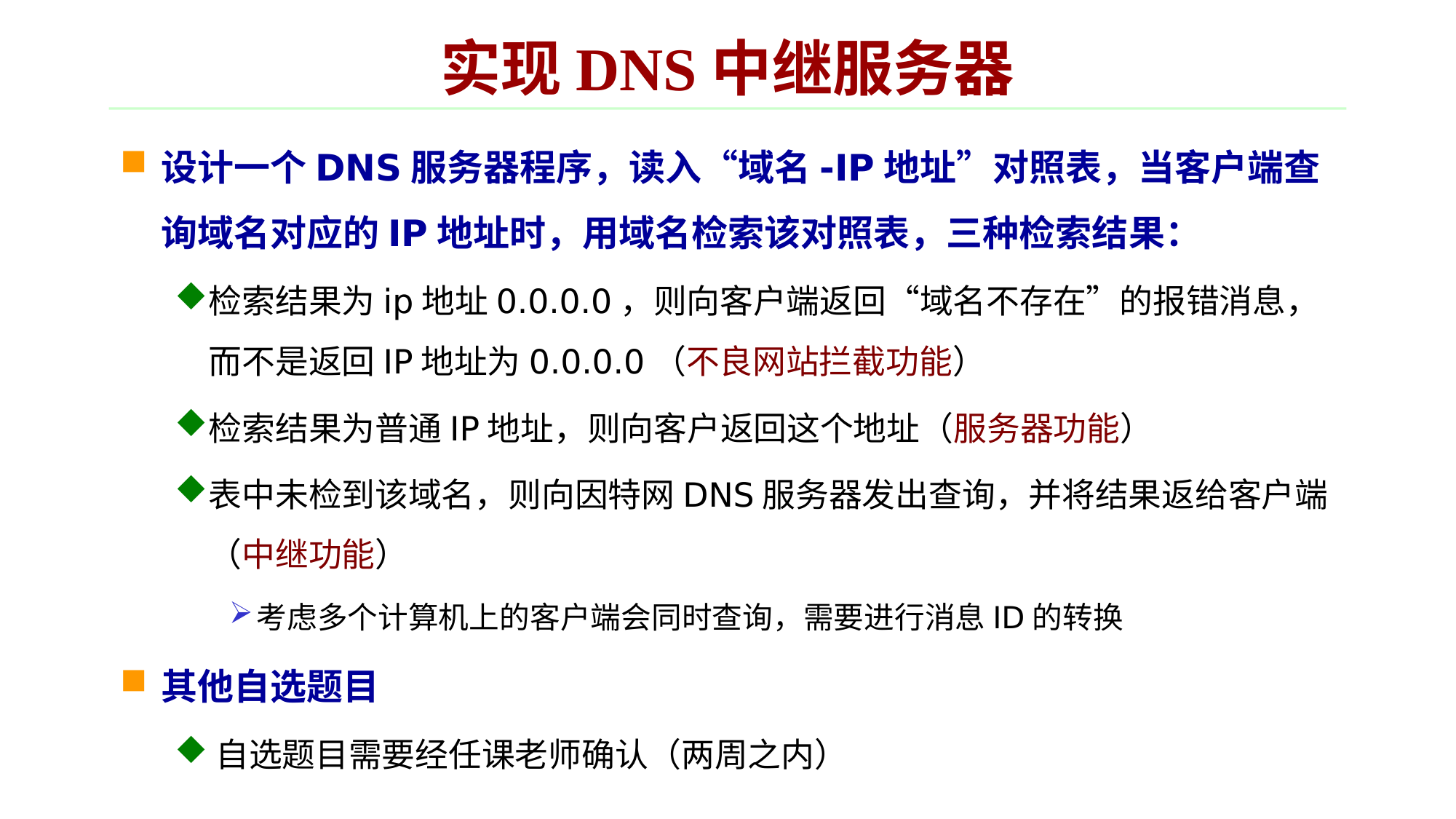

# 实现DNS中继服务器
设计一个DNS服务器程序，读入“域名-IP地址”对照表，当客户端查询域名对应的IP地址时，用域名检索该对照表，三种检索结果：
检索结果为ip地址0.0.0.0，则向客户端返回“域名不存在”的报错消息，而不是返回IP地址为0.0.0.0（不良网站拦截功能）
检索结果为普通IP地址，则向客户返回这个地址（服务器功能）
表中未检到该域名，则向因特网DNS服务器发出查询，并将结果返给客户端（中继功能）
考虑多个计算机上的客户端会同时查询，需要进行消息ID的转换
其他自选题目
自选题目需要经任课老师确认（两周之内）